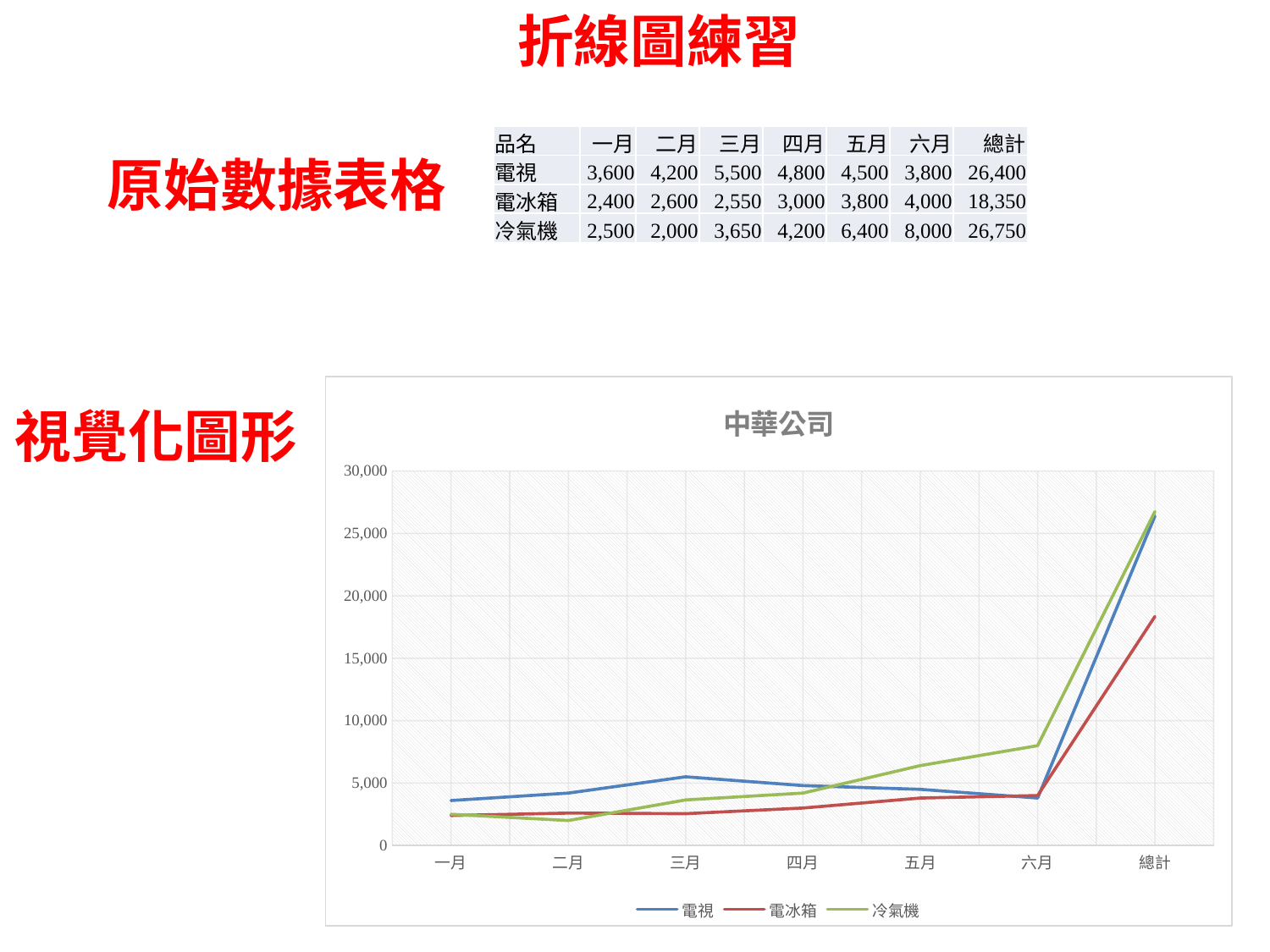

折線圖練習
| 品名 | 一月 | 二月 | 三月 | 四月 | 五月 | 六月 | 總計 |
| --- | --- | --- | --- | --- | --- | --- | --- |
| 電視 | 3,600 | 4,200 | 5,500 | 4,800 | 4,500 | 3,800 | 26,400 |
| 電冰箱 | 2,400 | 2,600 | 2,550 | 3,000 | 3,800 | 4,000 | 18,350 |
| 冷氣機 | 2,500 | 2,000 | 3,650 | 4,200 | 6,400 | 8,000 | 26,750 |
原始數據表格

### Chart: 中華公司

| Category | 電視 | 電冰箱 | 冷氣機 |
|---|---|---|---|
| 一月 | 3600.0 | 2400.0 | 2500.0 |
| 二月 | 4200.0 | 2600.0 | 2000.0 |
| 三月 | 5500.0 | 2550.0 | 3650.0 |
| 四月 | 4800.0 | 3000.0 | 4200.0 |
| 五月 | 4500.0 | 3800.0 | 6400.0 |
| 六月 | 3800.0 | 4000.0 | 8000.0 |
| 總計 | 26400.0 | 18350.0 | 26750.0 |
視覺化圖形